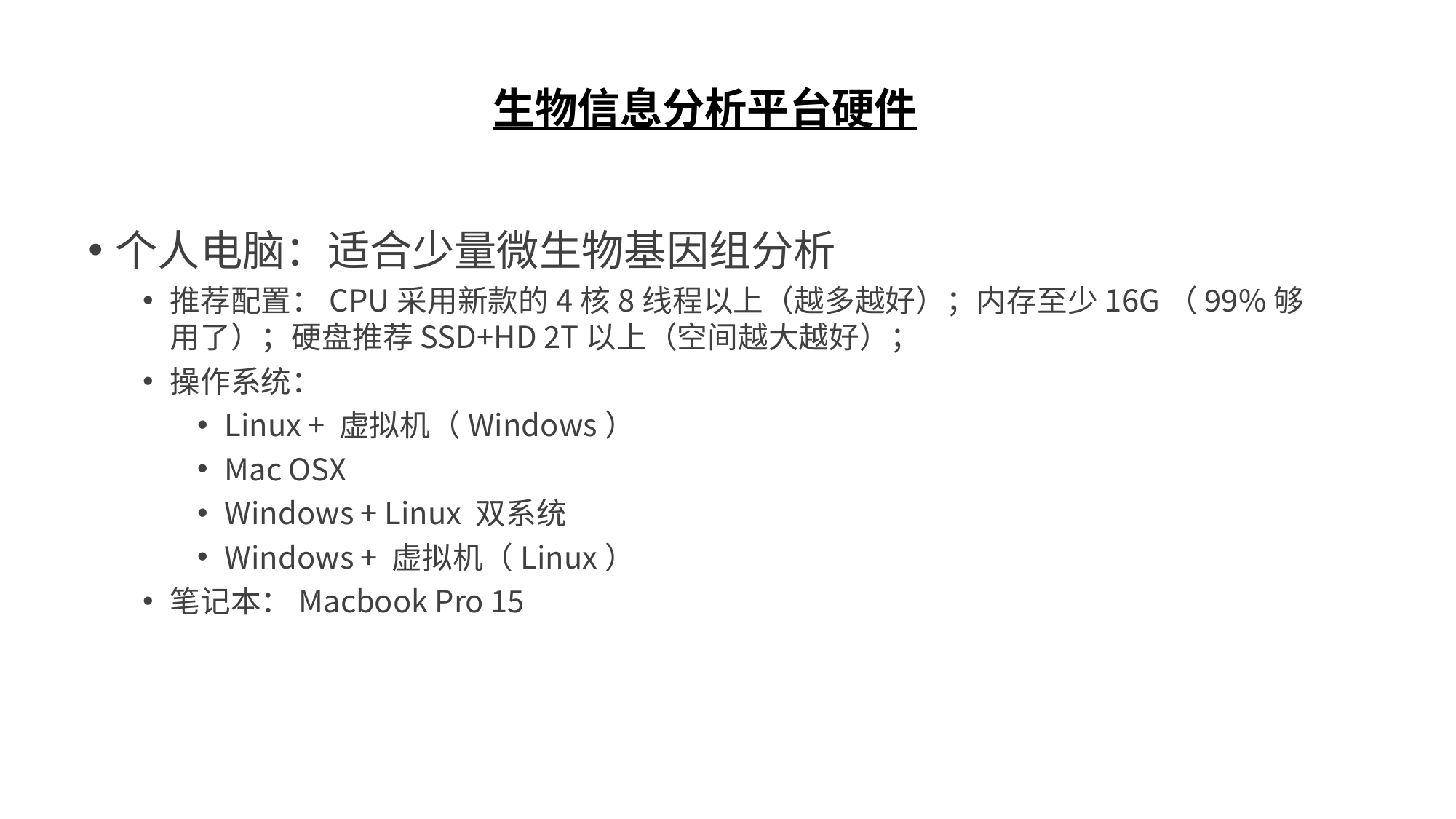

# 生物信息分析平台硬件
个人电脑：适合少量微生物基因组分析
推荐配置：CPU采用新款的4核8线程以上（越多越好）；内存至少16G（99%够用了）；硬盘推荐SSD+HD 2T以上（空间越大越好）；
操作系统：
Linux + 虚拟机（Windows）
Mac OSX
Windows + Linux 双系统
Windows + 虚拟机（Linux）
笔记本：Macbook Pro 15